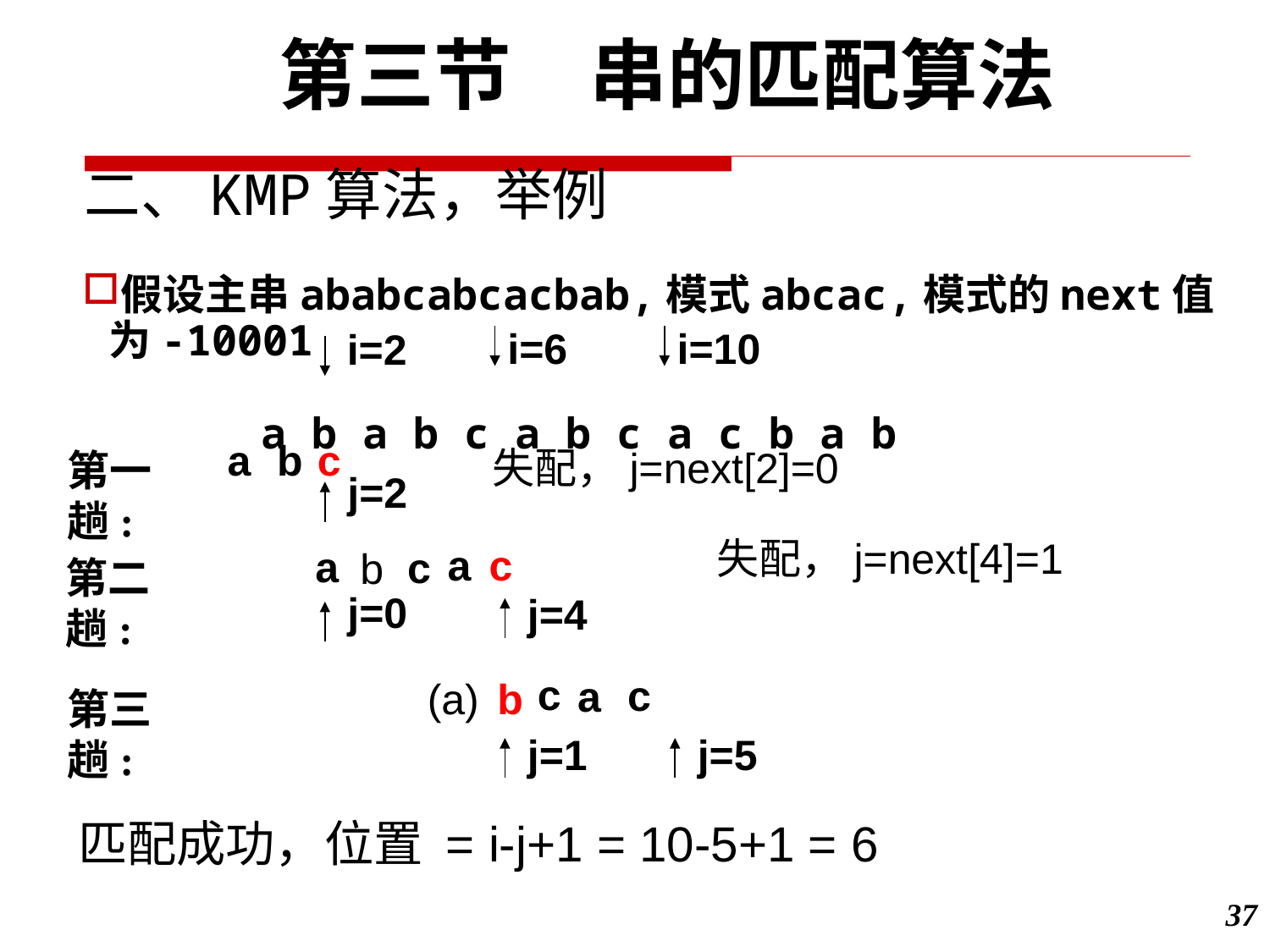

第三节　串的匹配算法
二、KMP算法，举例
假设主串ababcabcacbab,模式abcac,模式的next值为-10001

  	 a b a b c a b c a c b a b
i=6
i=10
i=2
b
a
c
失配，j=next[2]=0
第一趟:
j=2
失配，j=next[4]=1
a
c
a
c
b
第二趟:
j=0
j=4
c
c
a
(a)
b
第三趟:
j=1
j=5
匹配成功，位置 = i-j+1 = 10-5+1 = 6
37